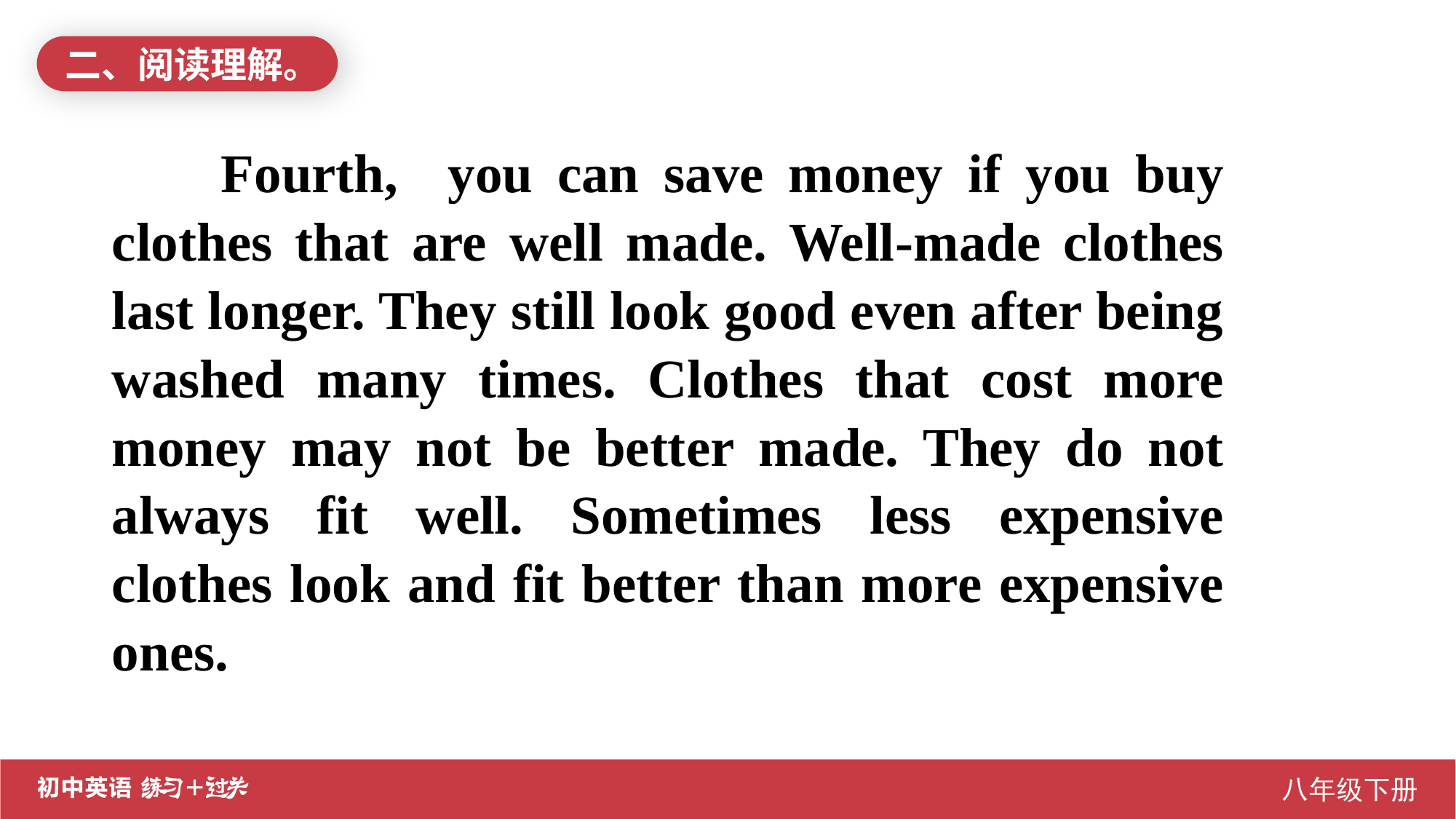

二、阅读理解。
Fourth,  you can save money if you buy clothes that are well made. Well-made clothes last longer. They still look good even after being washed many times. Clothes that cost more money may not be better made. They do not always fit well. Sometimes less expensive clothes look and fit better than more expensive ones.